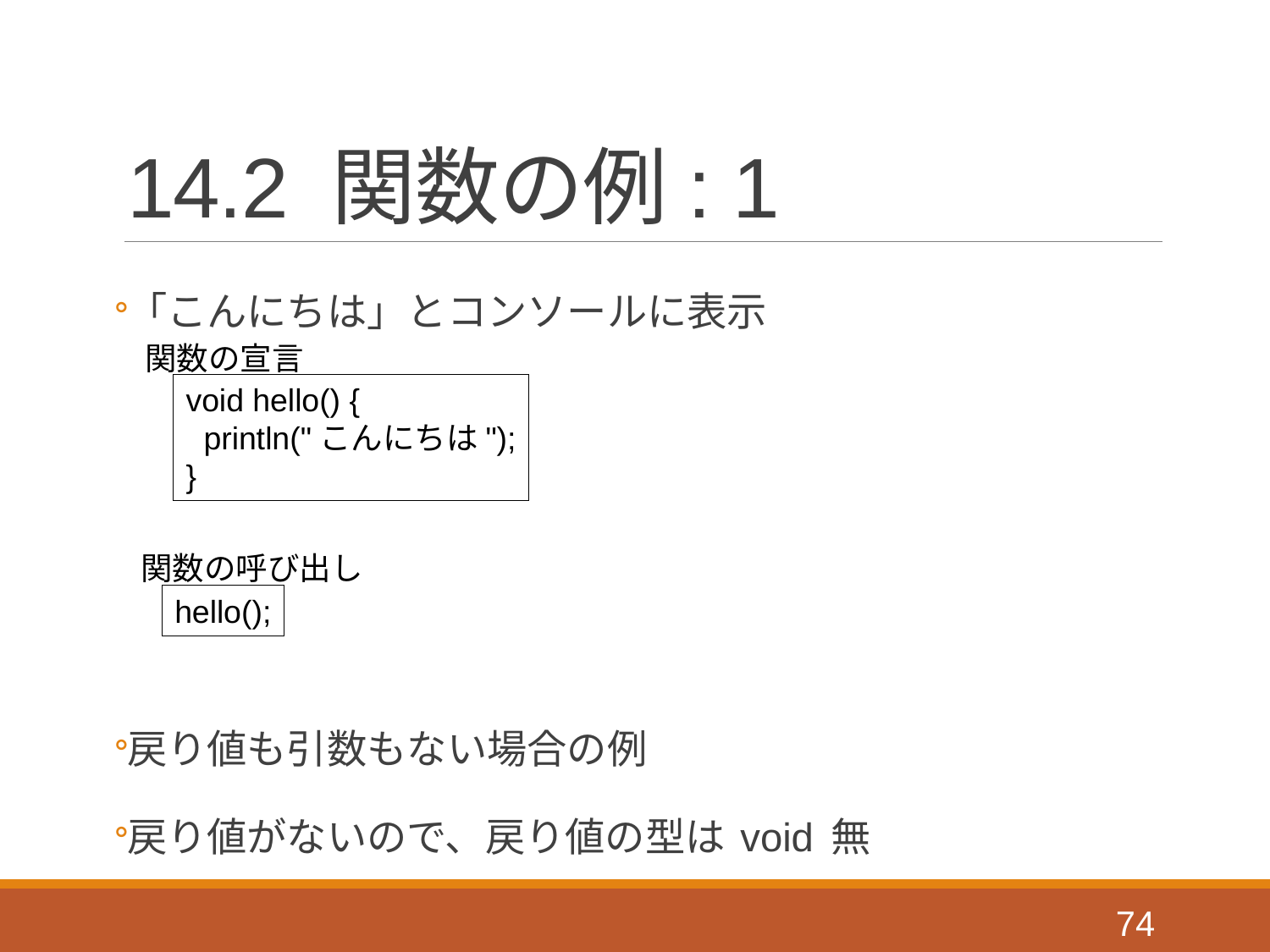

# 14.2 関数の例: 1
「こんにちは」とコンソールに表示

戻り値も引数もない場合の例
戻り値がないので、戻り値の型は void 無
関数の宣言
void hello() {
  println("こんにちは");
}
関数の呼び出し
hello();
74